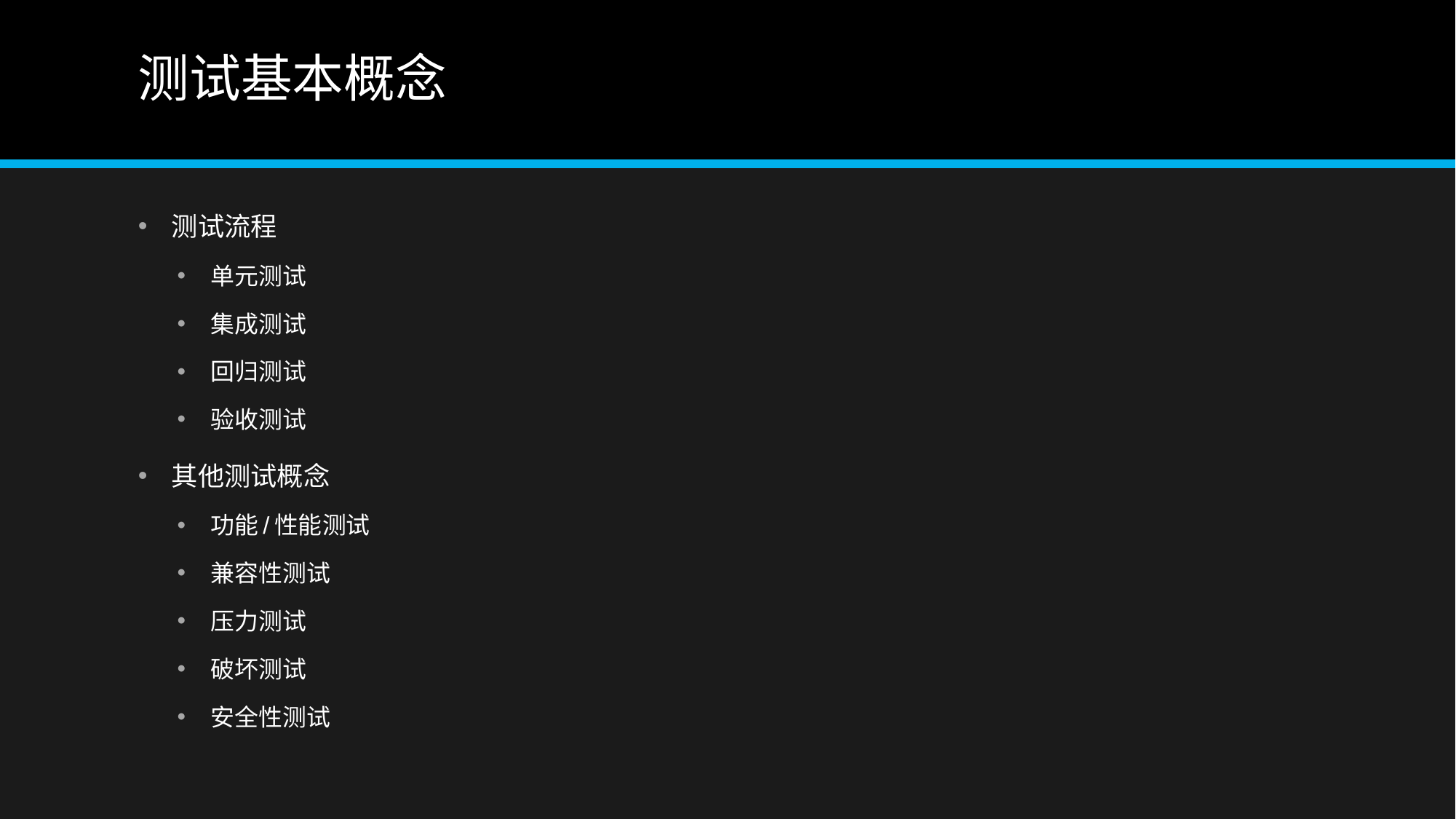

# 测试基本概念
测试流程
单元测试
集成测试
回归测试
验收测试
其他测试概念
功能/性能测试
兼容性测试
压力测试
破坏测试
安全性测试